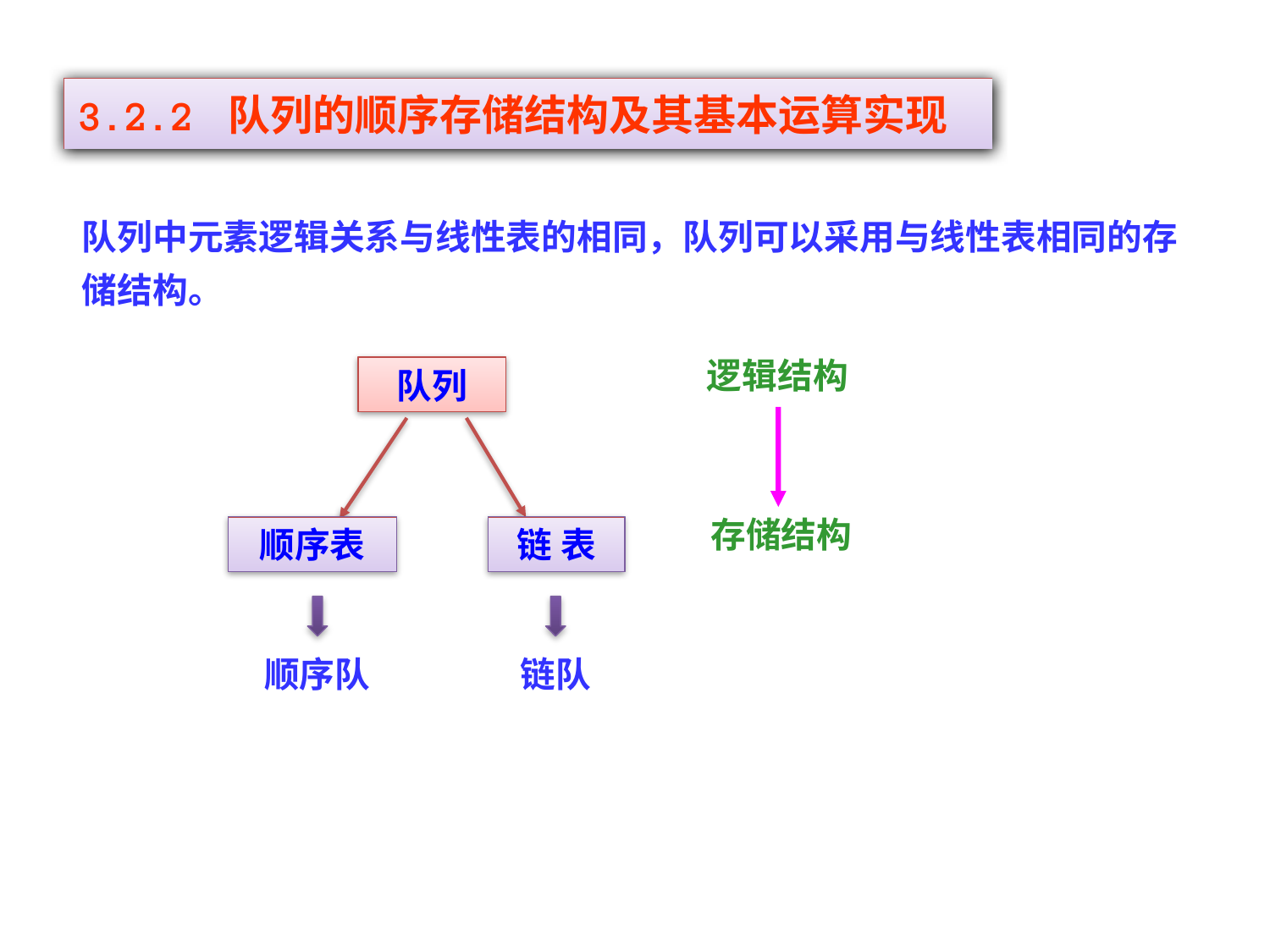

3.2.2 队列的顺序存储结构及其基本运算实现
队列中元素逻辑关系与线性表的相同，队列可以采用与线性表相同的存储结构。
逻辑结构
队列

存储结构
顺序表
链 表

顺序队
链队